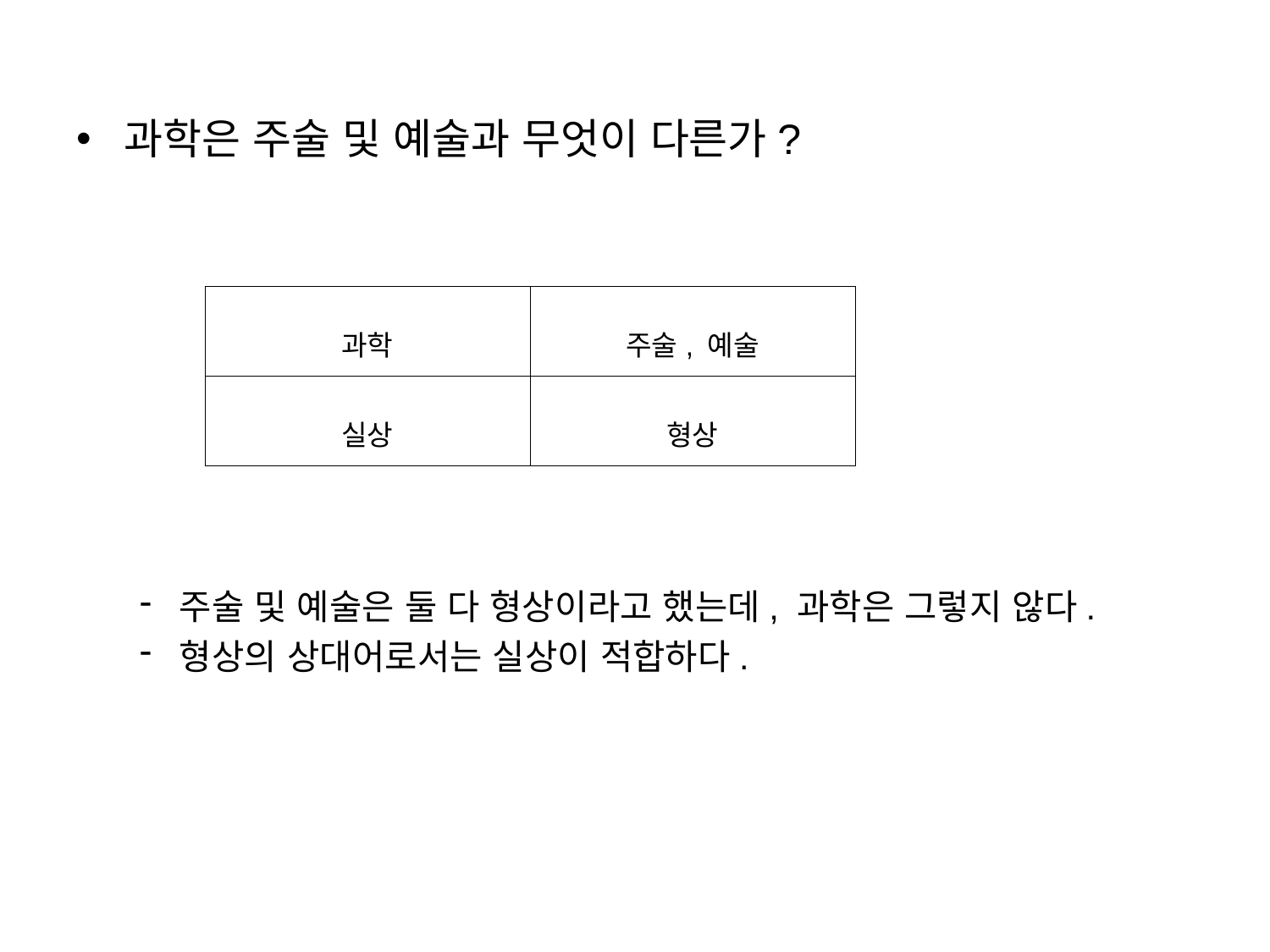

과학은 주술 및 예술과 무엇이 다른가?

주술 및 예술은 둘 다 형상이라고 했는데, 과학은 그렇지 않다.
형상의 상대어로서는 실상이 적합하다.

| 과학 | 주술, 예술 |
| --- | --- |
| 실상 | 형상 |